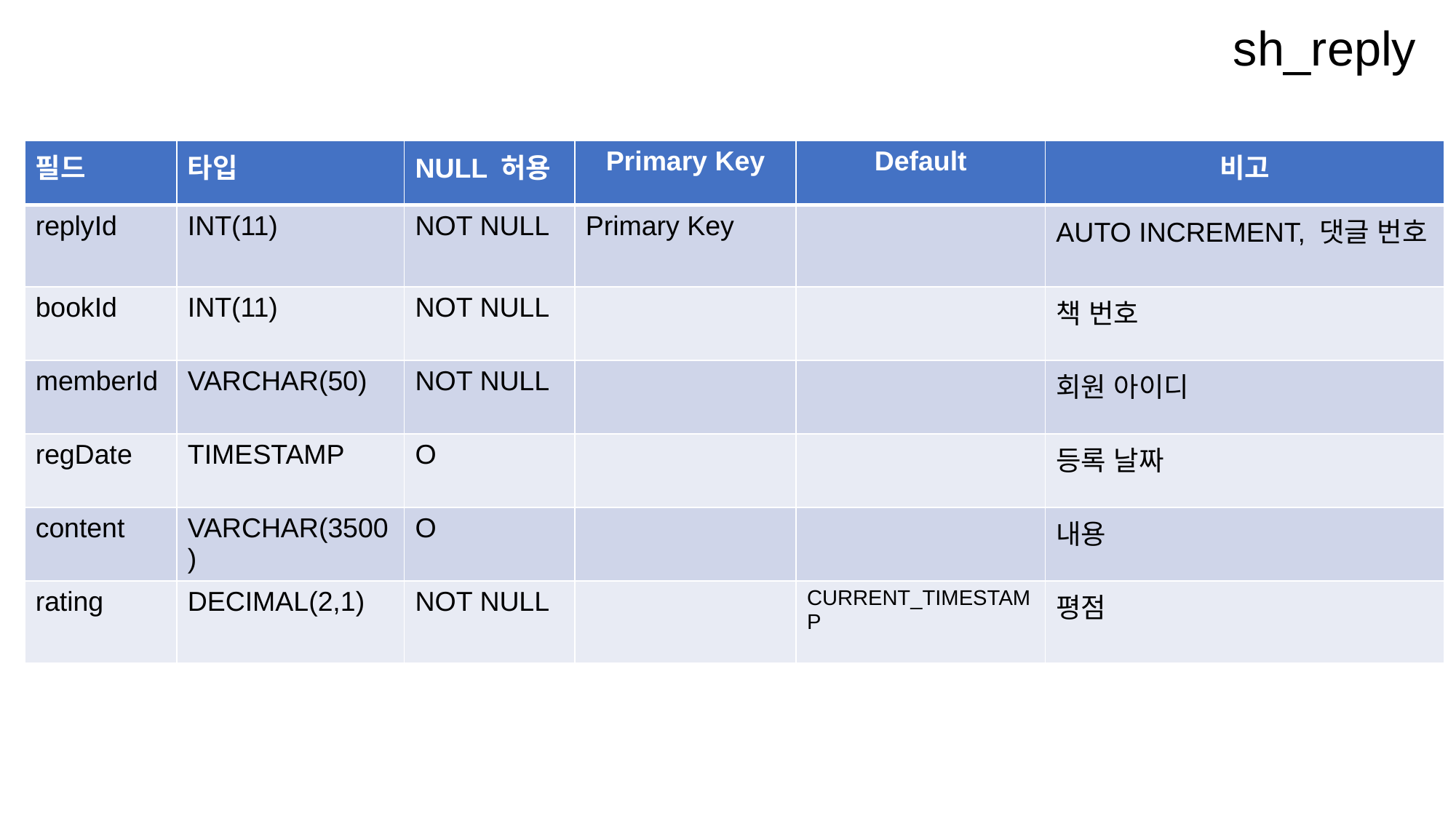

sh_reply
| 필드 | 타입 | NULL 허용 | Primary Key | Default | 비고 |
| --- | --- | --- | --- | --- | --- |
| replyId | INT(11) | NOT NULL | Primary Key |  | AUTO INCREMENT, 댓글 번호 |
| bookId | INT(11) | NOT NULL |  |  | 책 번호 |
| memberId | VARCHAR(50) | NOT NULL |  |  | 회원 아이디 |
| regDate | TIMESTAMP | O |  |  | 등록 날짜 |
| content | VARCHAR(3500) | O |  |  | 내용 |
| rating | DECIMAL(2,1) | NOT NULL |  | CURRENT\_TIMESTAMP | 평점 |